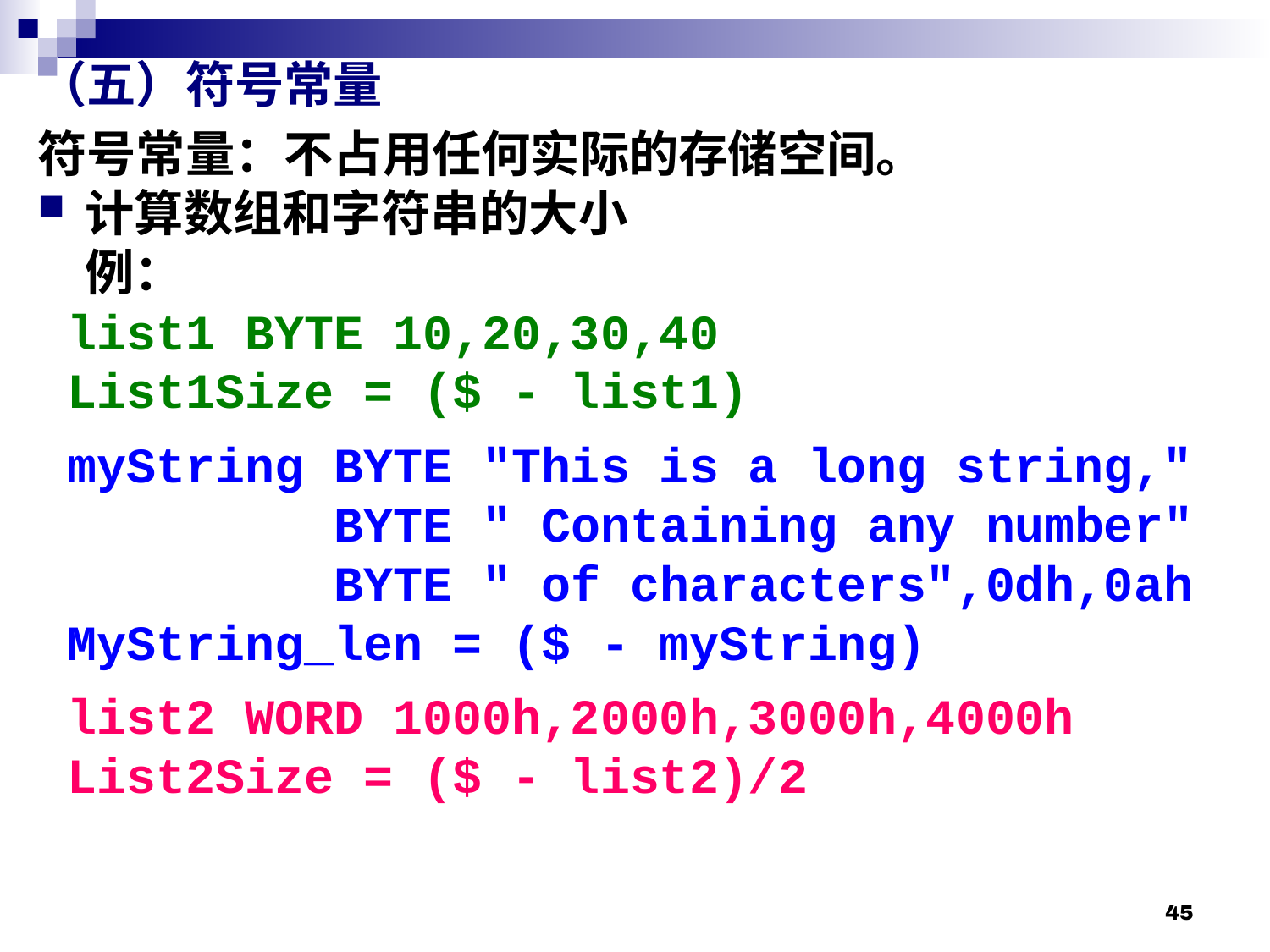

# （五）符号常量
符号常量：不占用任何实际的存储空间。
计算数组和字符串的大小
例：
 list1 BYTE 10,20,30,40
 List1Size = ($ - list1)
 myString BYTE "This is a long string,"
          BYTE " Containing any number"
          BYTE " of characters",0dh,0ah
 MyString_len = ($ - myString)
 list2 WORD 1000h,2000h,3000h,4000h
 List2Size = ($ - list2)/2
45